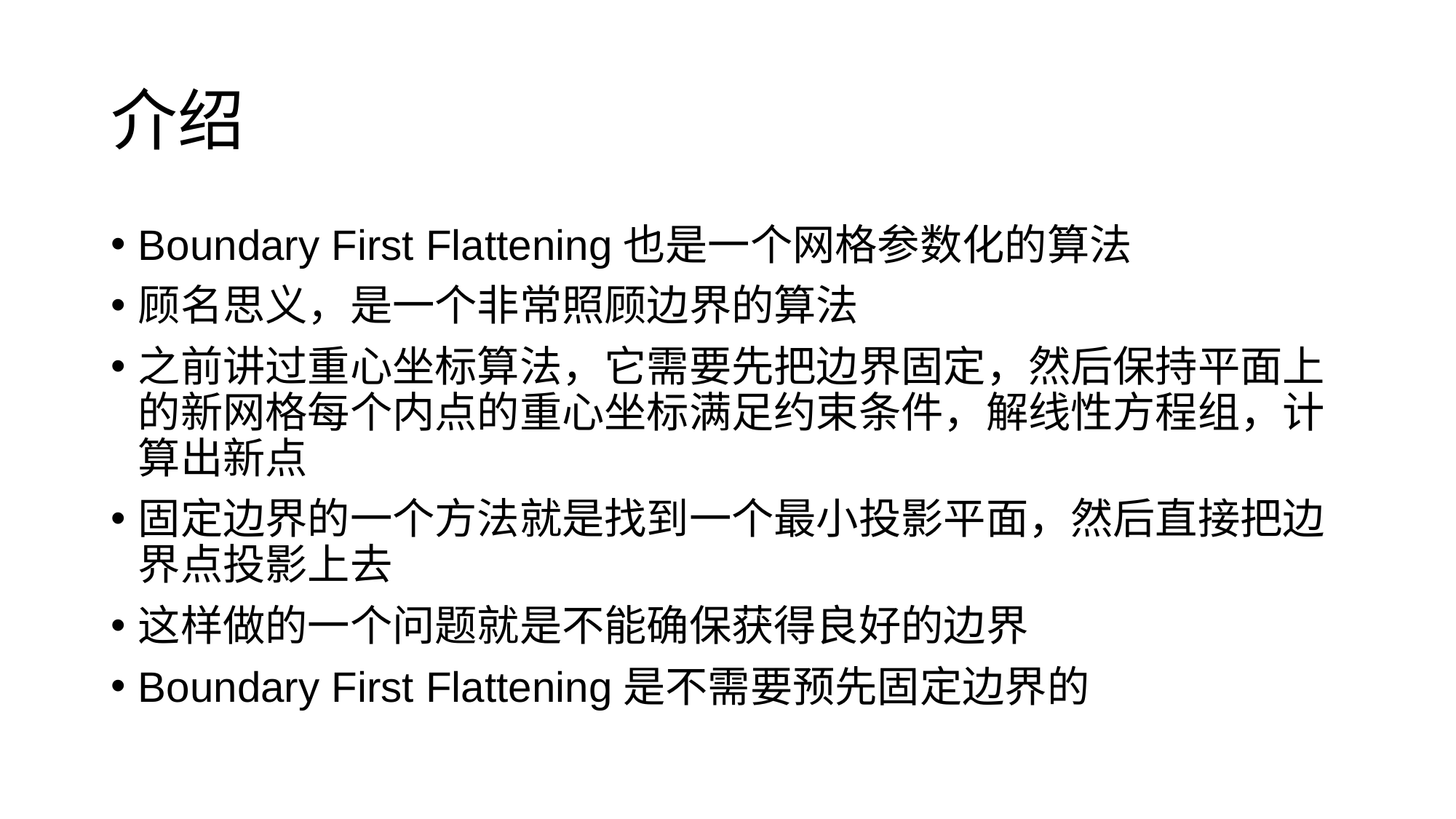

# 介绍
Boundary First Flattening也是一个网格参数化的算法
顾名思义，是一个非常照顾边界的算法
之前讲过重心坐标算法，它需要先把边界固定，然后保持平面上的新网格每个内点的重心坐标满足约束条件，解线性方程组，计算出新点
固定边界的一个方法就是找到一个最小投影平面，然后直接把边界点投影上去
这样做的一个问题就是不能确保获得良好的边界
Boundary First Flattening是不需要预先固定边界的